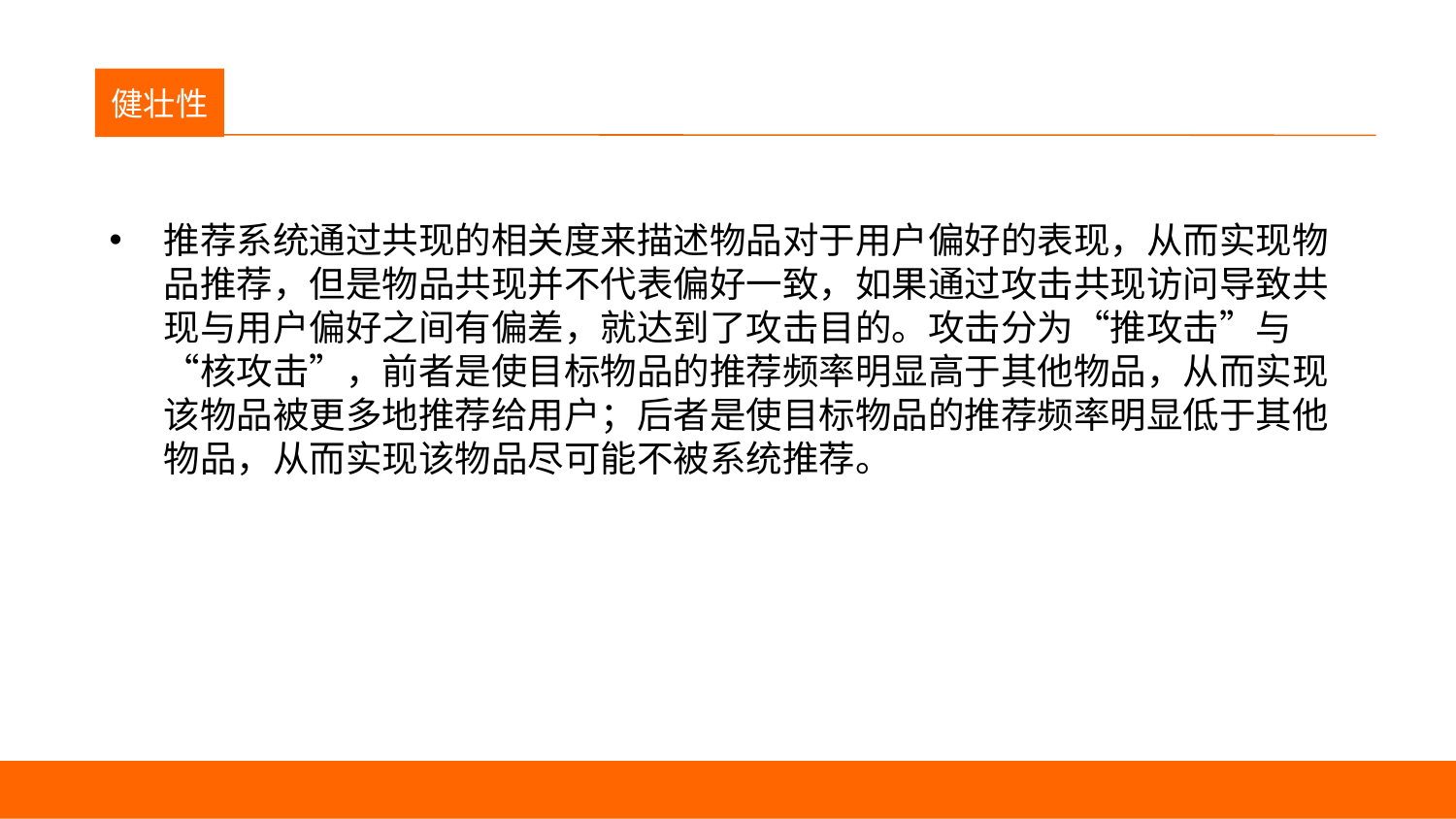

议程
健壮性

推荐系统通过共现的相关度来描述物品对于用户偏好的表现，从而实现物品推荐，但是物品共现并不代表偏好一致，如果通过攻击共现访问导致共现与用户偏好之间有偏差，就达到了攻击目的。攻击分为“推攻击”与“核攻击”，前者是使目标物品的推荐频率明显高于其他物品，从而实现该物品被更多地推荐给用户；后者是使目标物品的推荐频率明显低于其他物品，从而实现该物品尽可能不被系统推荐。